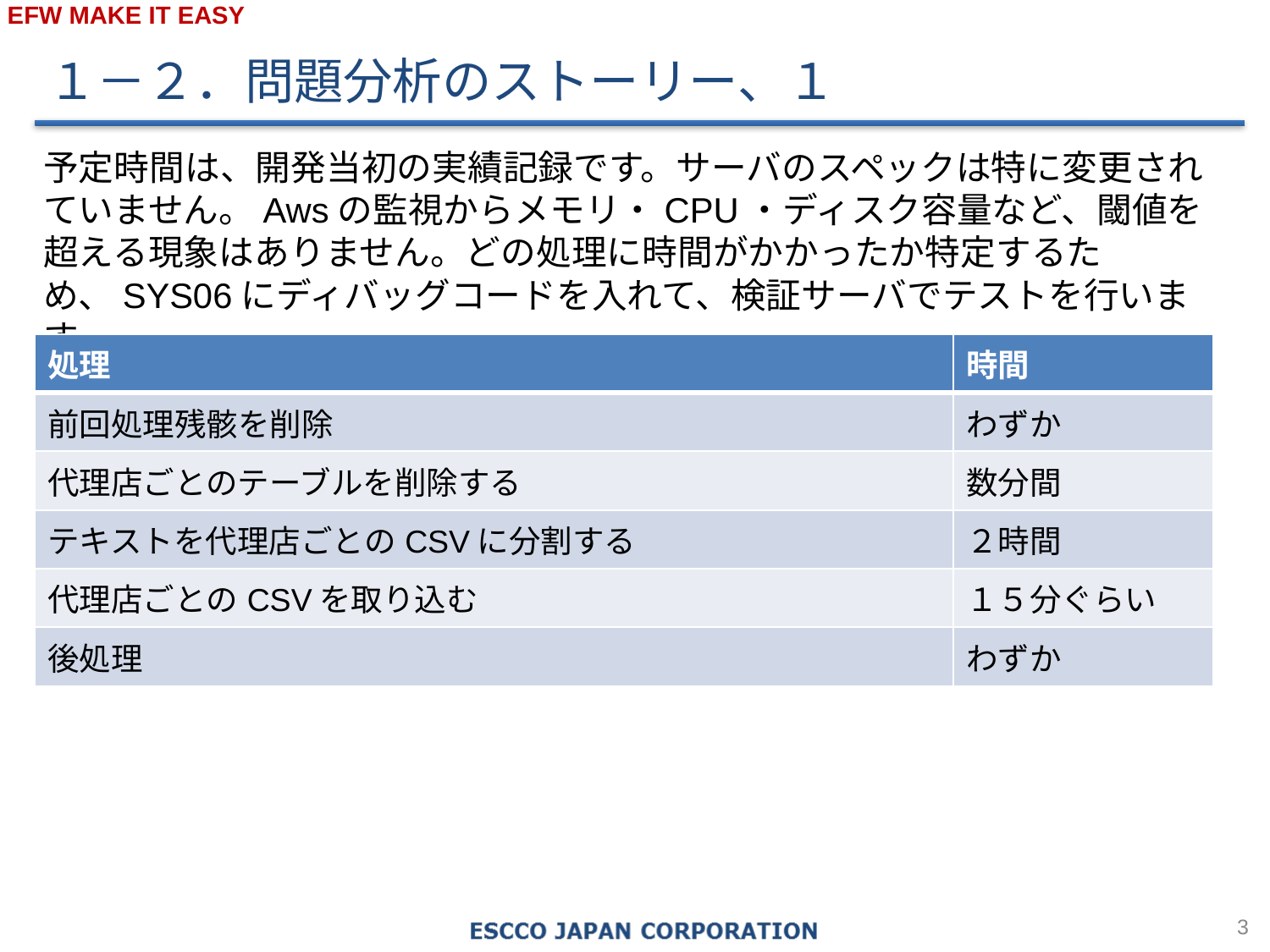

１－２．問題分析のストーリー、１
予定時間は、開発当初の実績記録です。サーバのスペックは特に変更されていません。Awsの監視からメモリ・CPU・ディスク容量など、閾値を超える現象はありません。どの処理に時間がかかったか特定するため、SYS06にディバッグコードを入れて、検証サーバでテストを行います。
| 処理 | 時間 |
| --- | --- |
| 前回処理残骸を削除 | わずか |
| 代理店ごとのテーブルを削除する | 数分間 |
| テキストを代理店ごとのCSVに分割する | ２時間 |
| 代理店ごとのCSVを取り込む | １５分ぐらい |
| 後処理 | わずか |
3